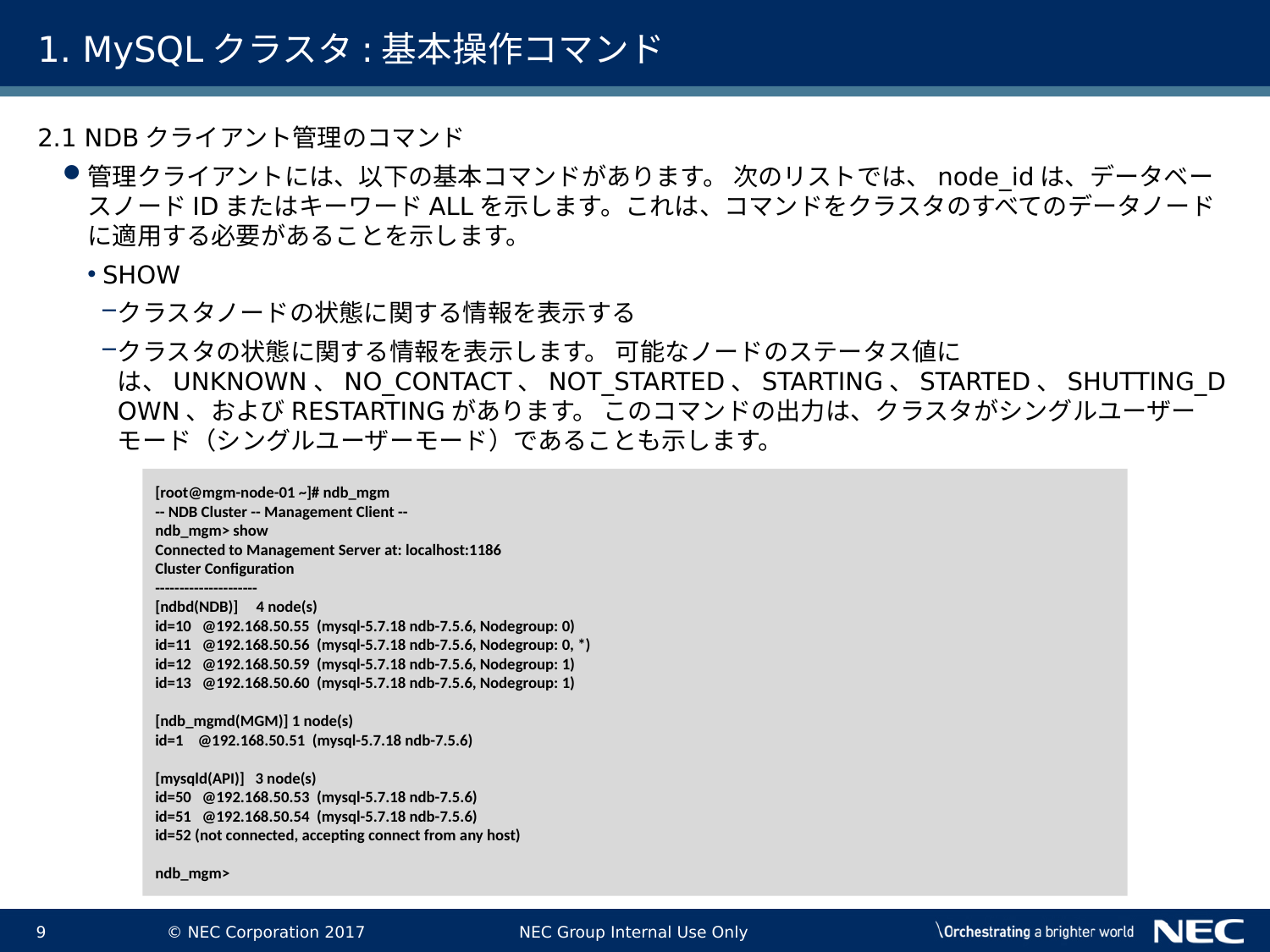

# 1. MySQLクラスタ:基本操作コマンド
2.1 NDBクライアント管理のコマンド
管理クライアントには、以下の基本コマンドがあります。 次のリストでは、node_idは、データベースノードIDまたはキーワードALLを示します。これは、コマンドをクラスタのすべてのデータノードに適用する必要があることを示します。
SHOW
クラスタノードの状態に関する情報を表示する
クラスタの状態に関する情報を表示します。 可能なノードのステータス値には、UNKNOWN、NO_CONTACT、NOT_STARTED、STARTING、STARTED、SHUTTING_DOWN、およびRESTARTINGがあります。 このコマンドの出力は、クラスタがシングルユーザーモード（シングルユーザーモード）であることも示します。

[root@mgm-node-01 ~]# ndb_mgm
-- NDB Cluster -- Management Client --
ndb_mgm> show
Connected to Management Server at: localhost:1186
Cluster Configuration
---------------------
[ndbd(NDB)]     4 node(s)
id=10   @192.168.50.55  (mysql-5.7.18 ndb-7.5.6, Nodegroup: 0)
id=11   @192.168.50.56  (mysql-5.7.18 ndb-7.5.6, Nodegroup: 0, *)
id=12   @192.168.50.59  (mysql-5.7.18 ndb-7.5.6, Nodegroup: 1)
id=13   @192.168.50.60  (mysql-5.7.18 ndb-7.5.6, Nodegroup: 1)

[ndb_mgmd(MGM)] 1 node(s)
id=1    @192.168.50.51  (mysql-5.7.18 ndb-7.5.6)

[mysqld(API)]   3 node(s)
id=50   @192.168.50.53  (mysql-5.7.18 ndb-7.5.6)
id=51   @192.168.50.54  (mysql-5.7.18 ndb-7.5.6)
id=52 (not connected, accepting connect from any host)

ndb_mgm>